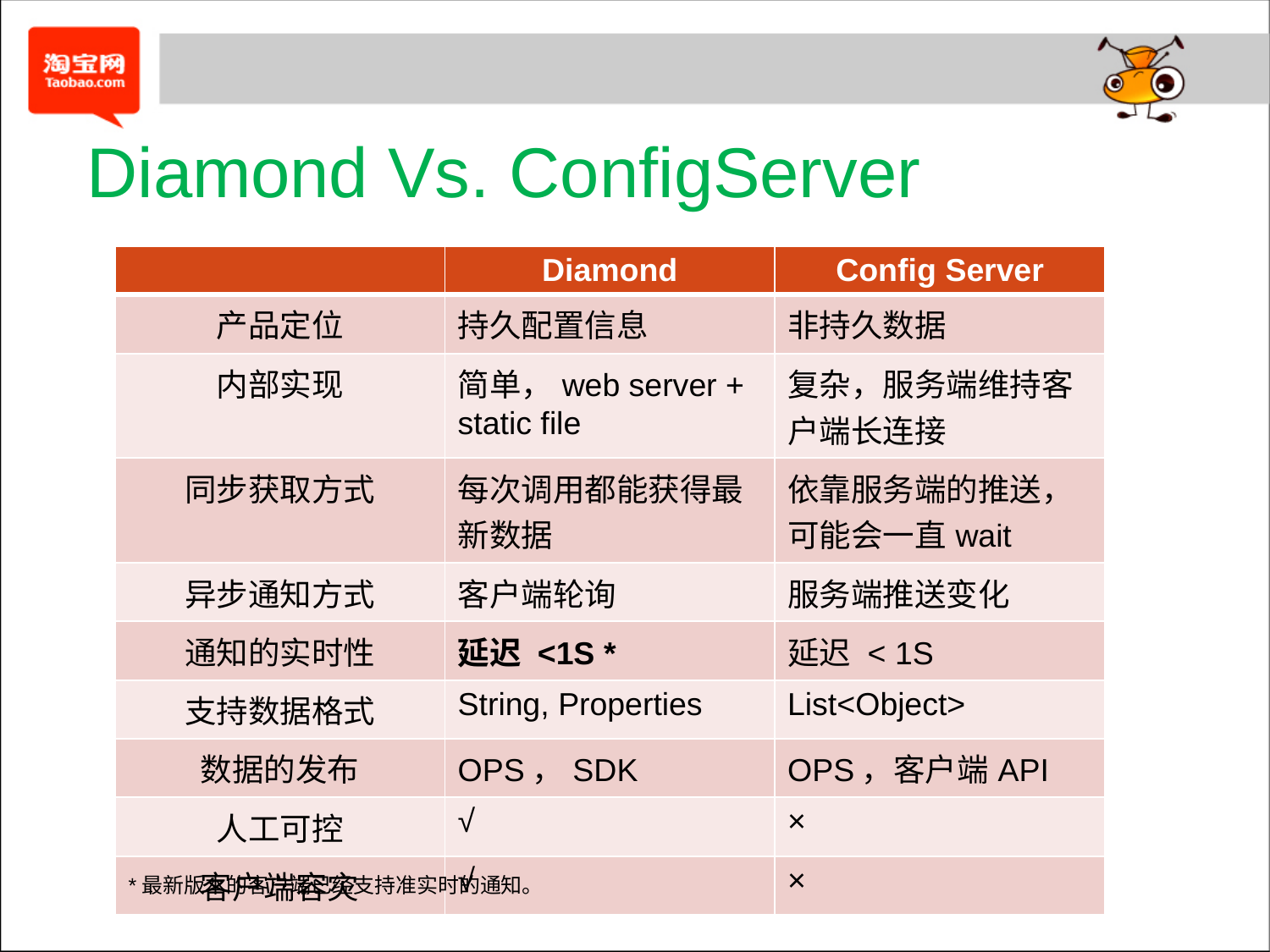

# Diamond Vs. ConfigServer
|  | Diamond | Config Server |
| --- | --- | --- |
| 产品定位 | 持久配置信息 | 非持久数据 |
| 内部实现 | 简单，web server + static file | 复杂，服务端维持客户端长连接 |
| 同步获取方式 | 每次调用都能获得最新数据 | 依靠服务端的推送，可能会一直wait |
| 异步通知方式 | 客户端轮询 | 服务端推送变化 |
| 通知的实时性 | 延迟 <1S \* | 延迟 < 1S |
| 支持数据格式 | String, Properties | List<Object> |
| 数据的发布 | OPS，SDK | OPS，客户端API |
| 人工可控 | √ | × |
| 客户端容灾 | √ | × |
*最新版本的客户端已经支持准实时的通知。